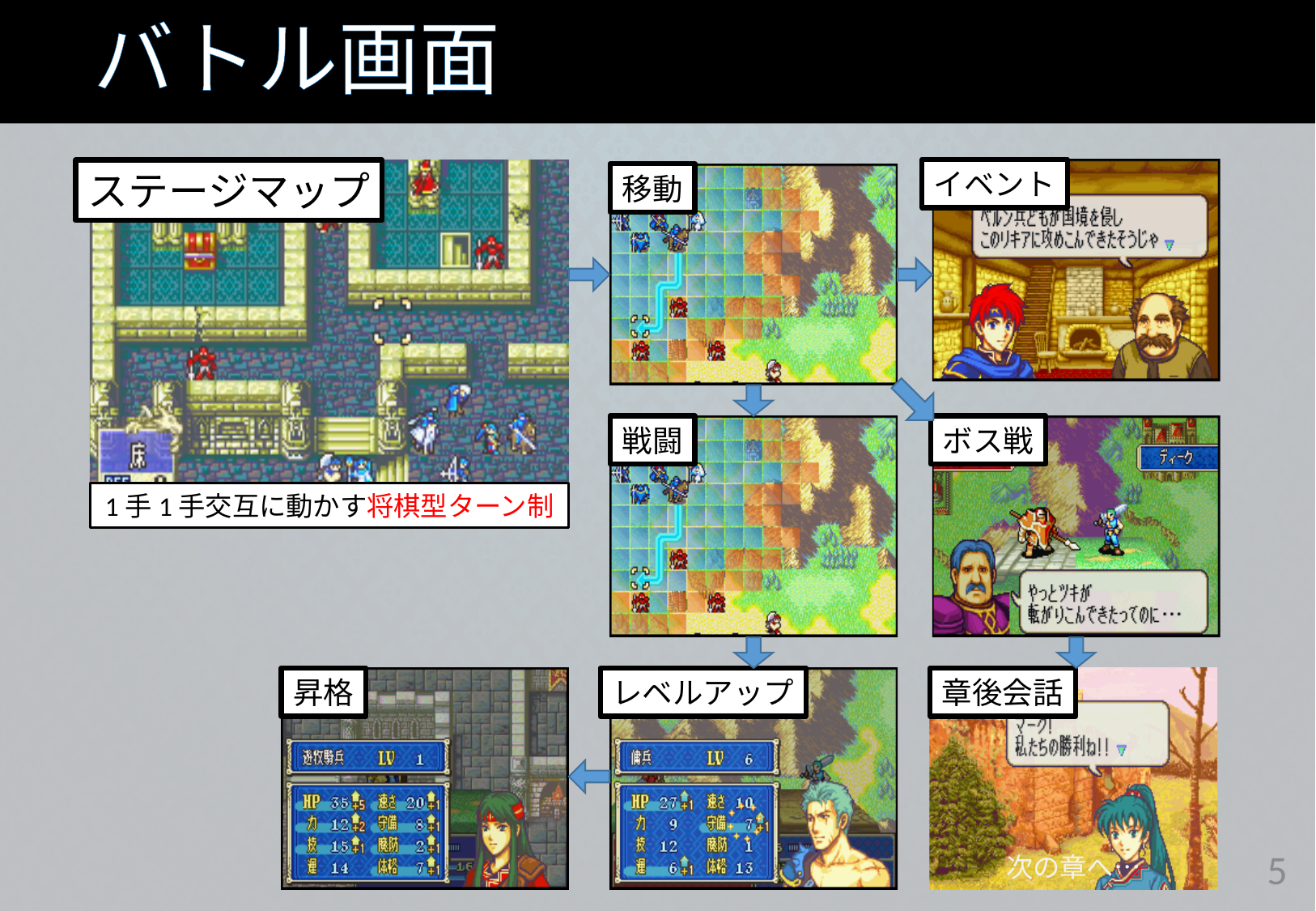

# バトル画面
イベント

ステージマップ
移動

戦闘

ボス戦
1手1手交互に動かす将棋型ターン制

昇格

章後会話

レベルアップ

5
次の章へ…